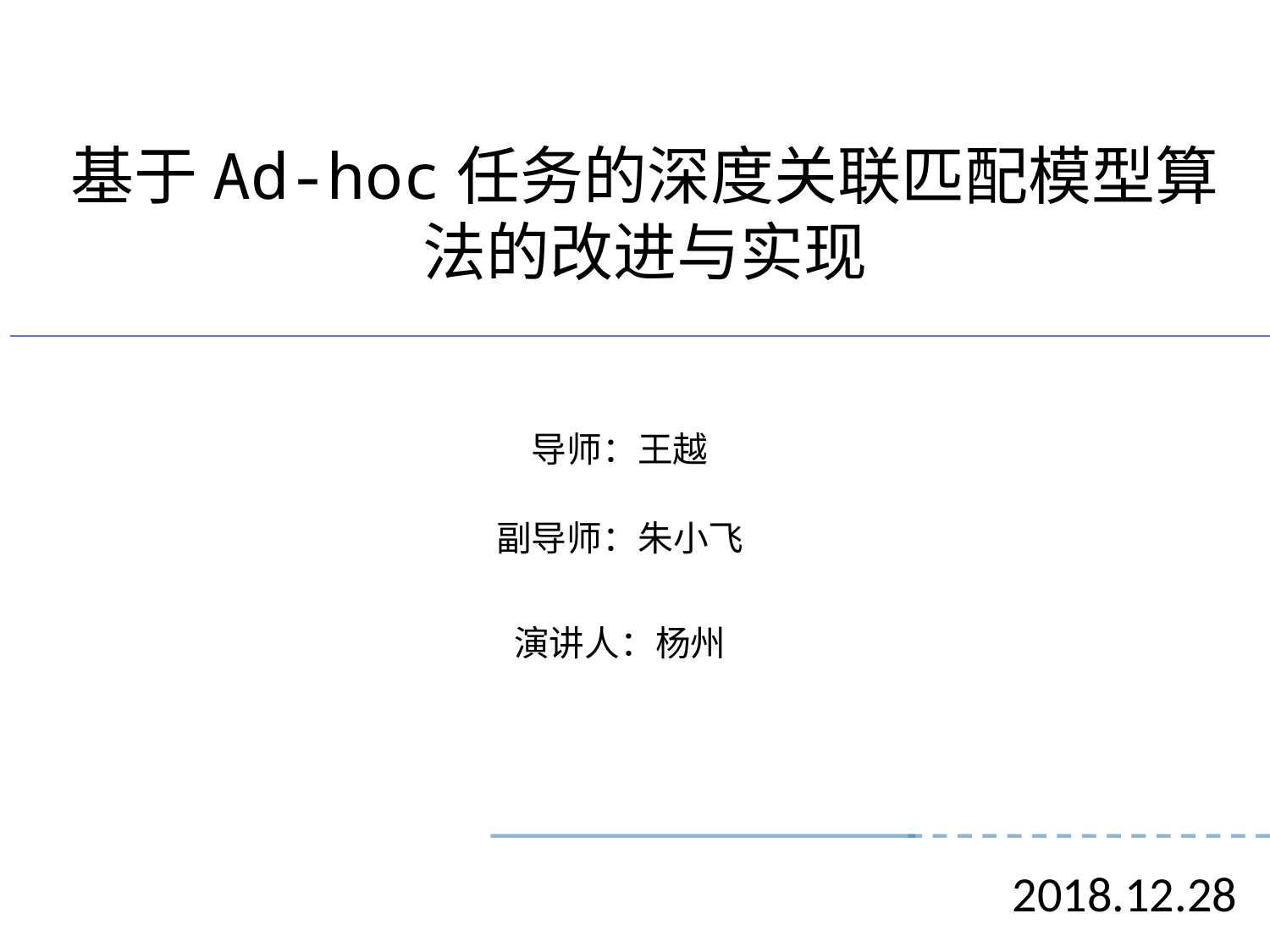

基于Ad-hoc任务的深度关联匹配模型算法的改进与实现
导师：王越
副导师：朱小飞
演讲人：杨州
2018.12.28